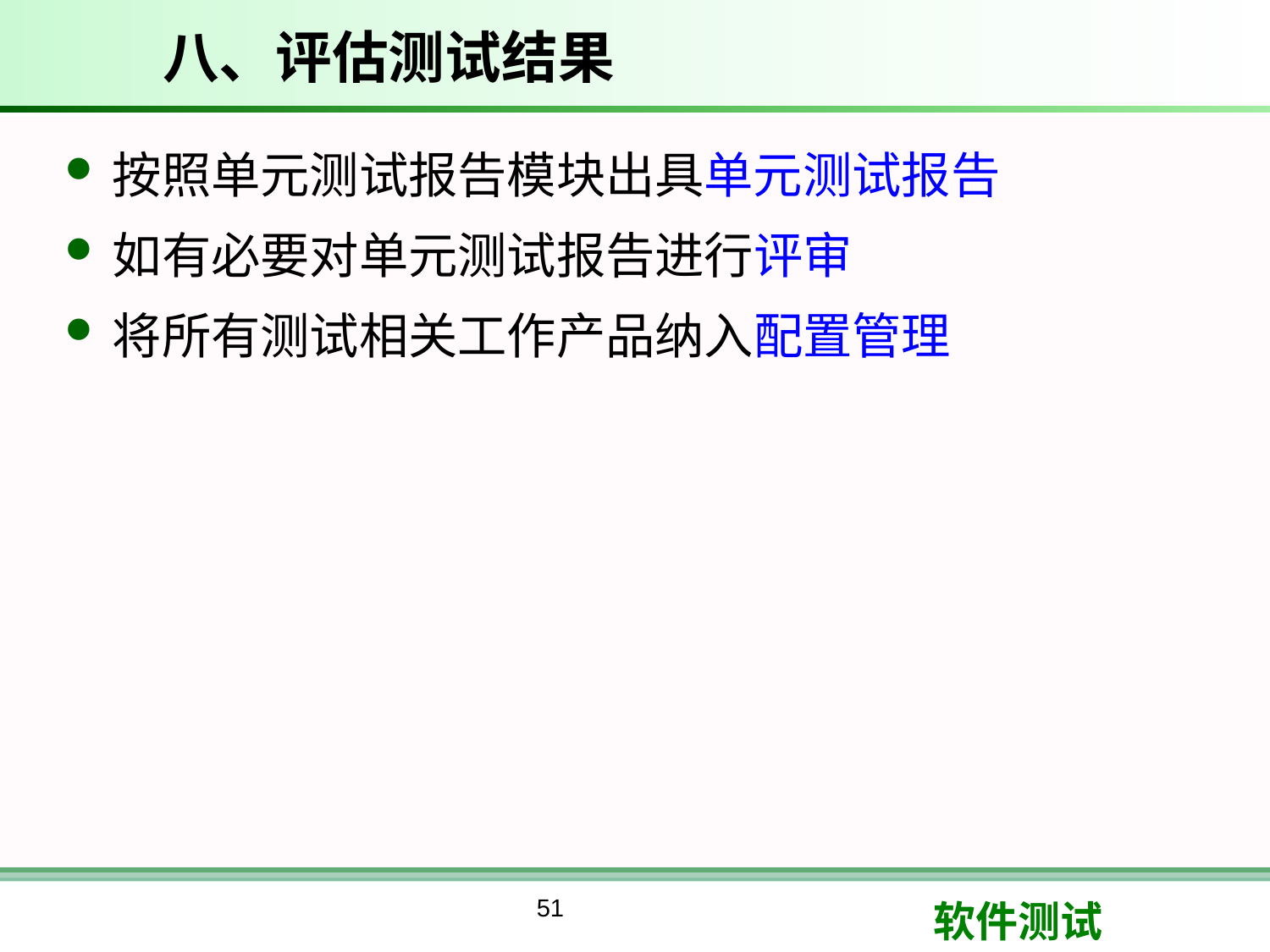

# 八、评估测试结果
按照单元测试报告模块出具单元测试报告
如有必要对单元测试报告进行评审
将所有测试相关工作产品纳入配置管理

51